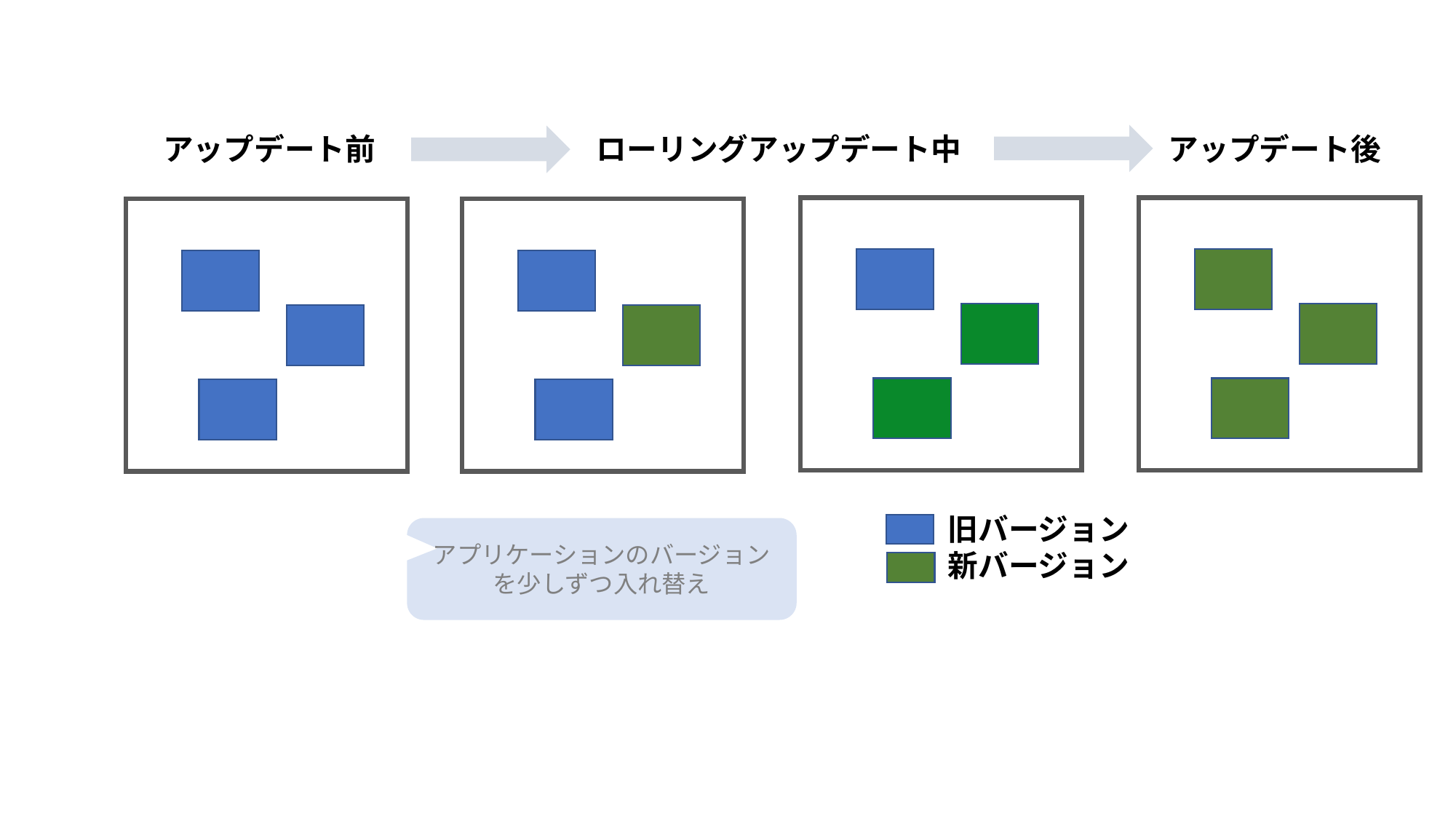

アップデート前
ローリングアップデート中
アップデート後

旧バージョン
新バージョン

アプリケーションのバージョンを少しずつ入れ替え